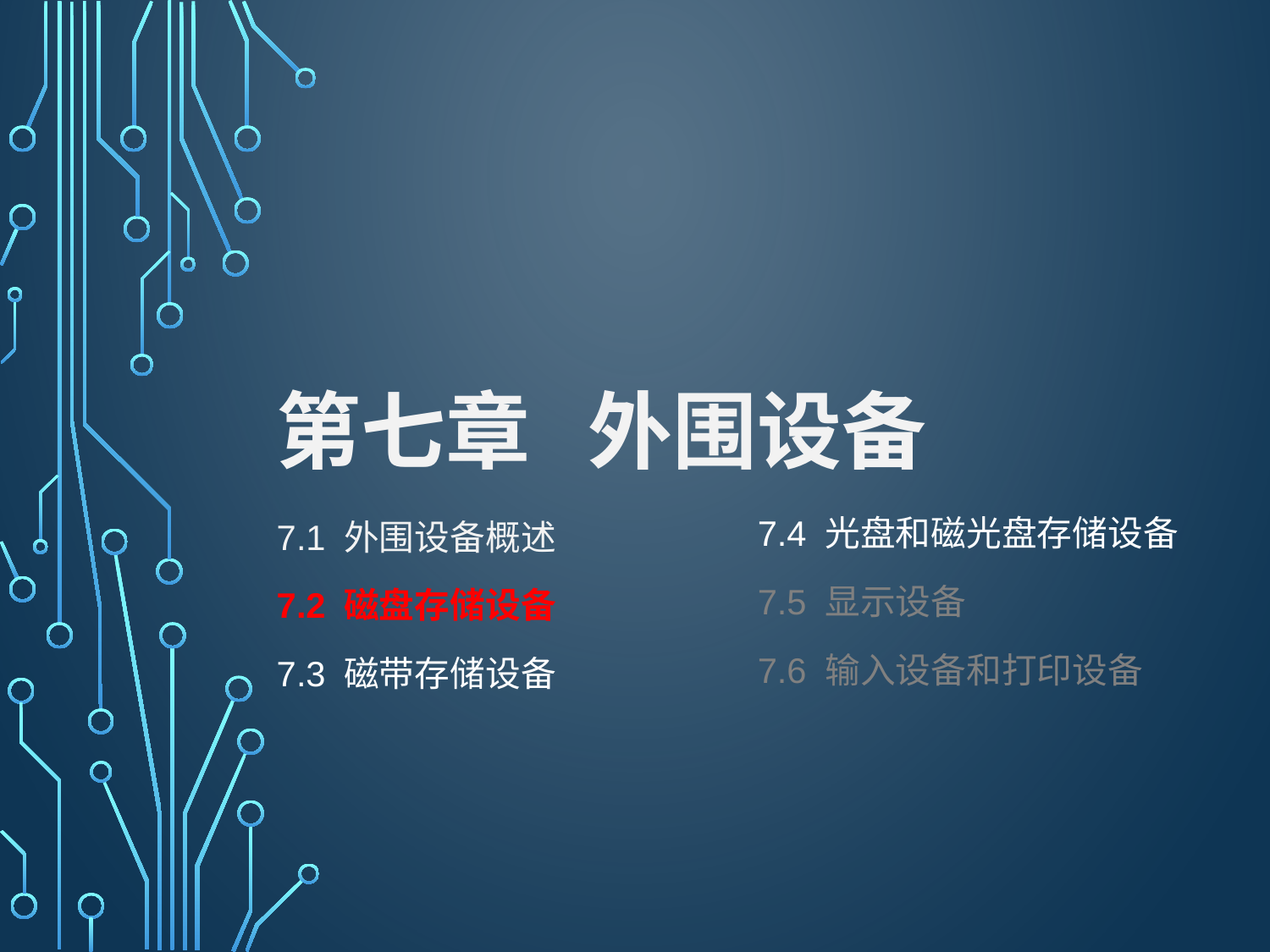

# 第七章   外围设备
7.4 光盘和磁光盘存储设备
7.5 显示设备
7.6 输入设备和打印设备
7.1 外围设备概述
7.2 磁盘存储设备
7.3 磁带存储设备